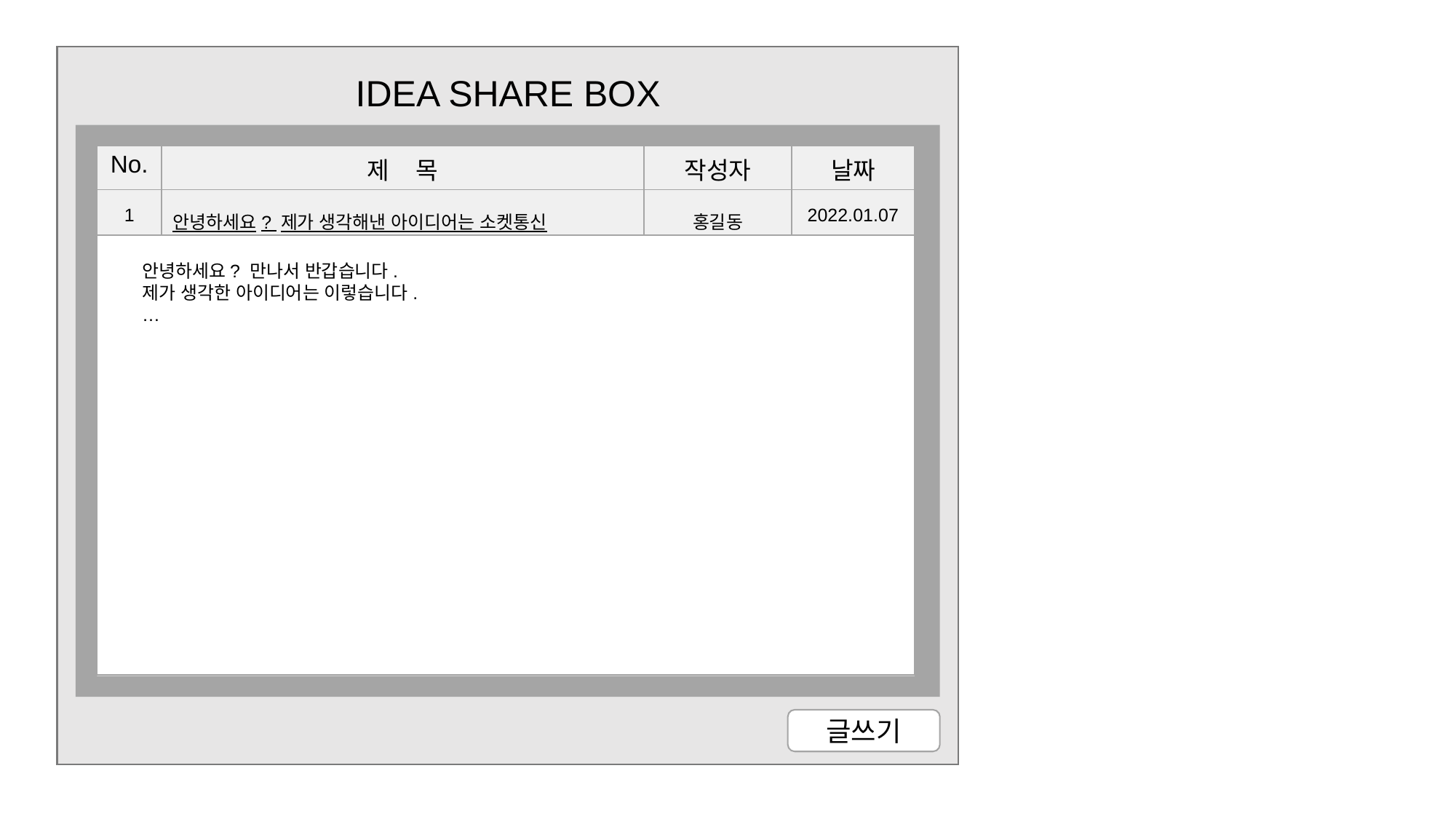

#
IDEA SHARE BOX

| No. | 제 목 | 작성자 | 날짜 |
| --- | --- | --- | --- |
| 1 | 안녕하세요? 제가 생각해낸 아이디어는 소켓통신 | 홍길동 | 2022.01.07 |
| --- | --- | --- | --- |

안녕하세요? 만나서 반갑습니다.
제가 생각한 아이디어는 이렇습니다.
…
글쓰기